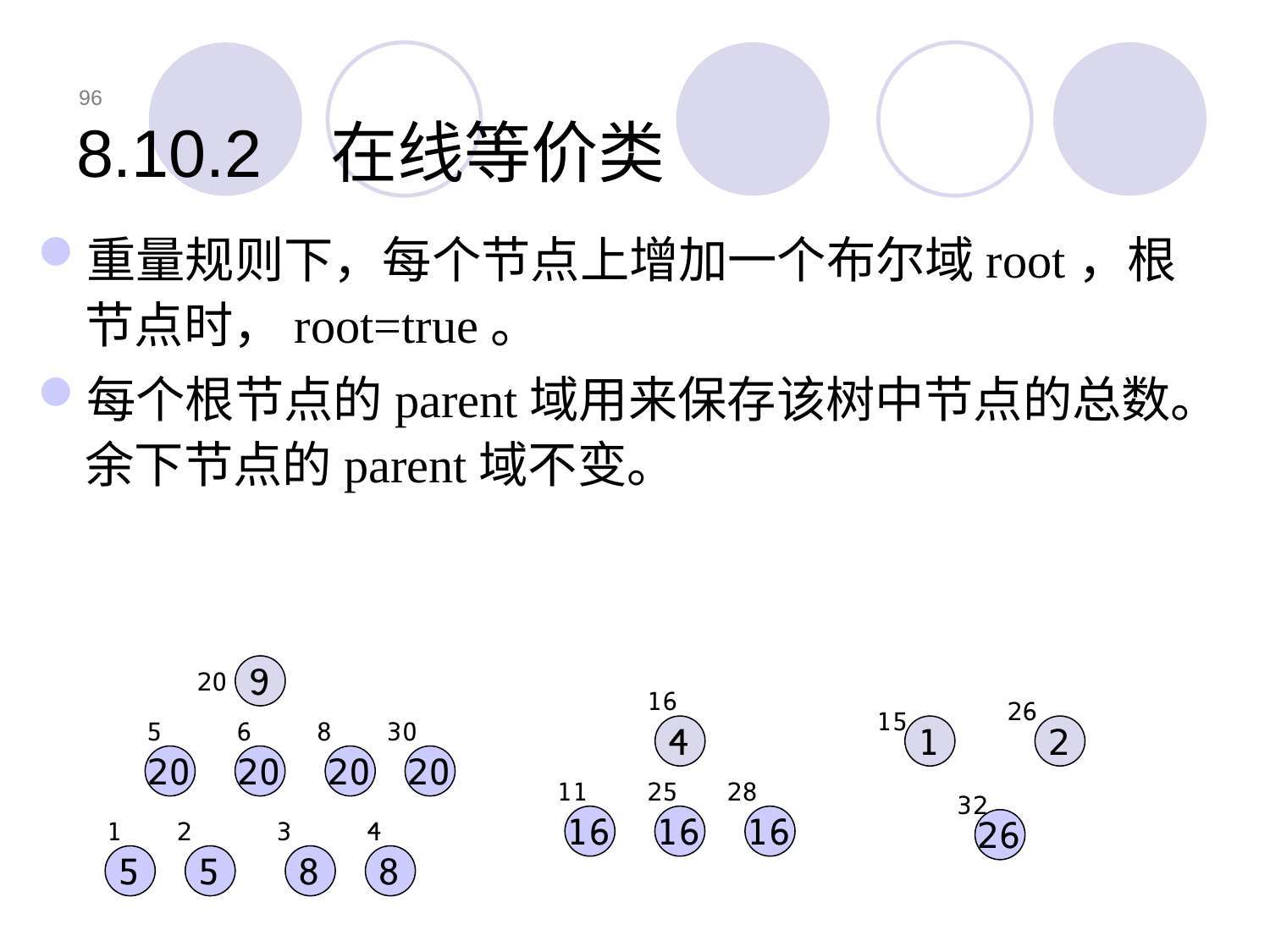

8.10.2	在线等价类
96

重量规则下，每个节点上增加一个布尔域root，根节点时，root=true。
每个根节点的parent域用来保存该树中节点的总数。余下节点的parent域不变。
9
20
16
26
15
5
6
8
30
4
1
2
20
20
20
20
11
25
28
32
16
16
16
1
2
3
4
26
5
5
8
8